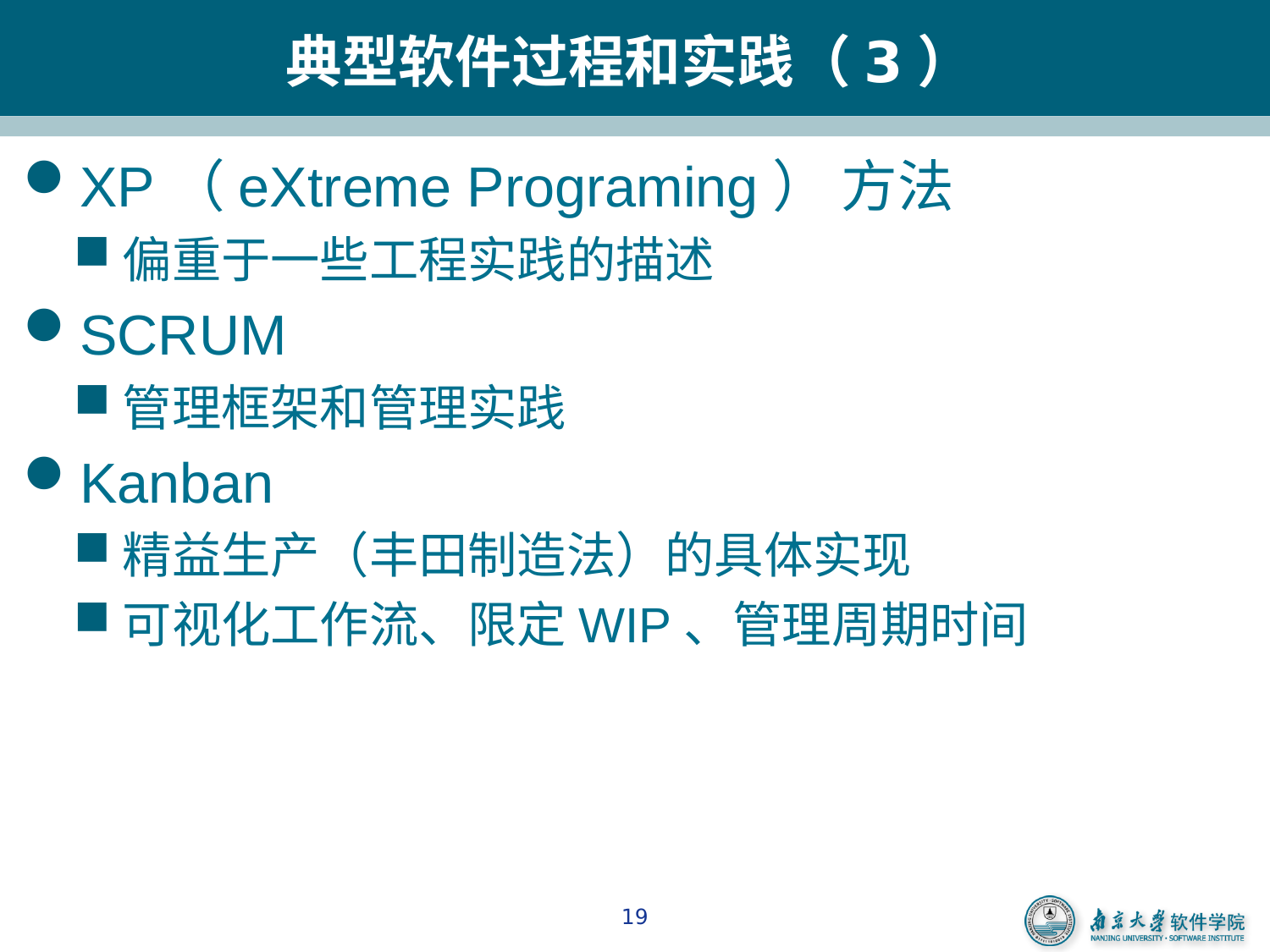

# 典型软件过程和实践（3）
XP（eXtreme Programing） 方法
偏重于一些工程实践的描述
SCRUM
管理框架和管理实践
Kanban
精益生产（丰田制造法）的具体实现
可视化工作流、限定WIP、管理周期时间

19